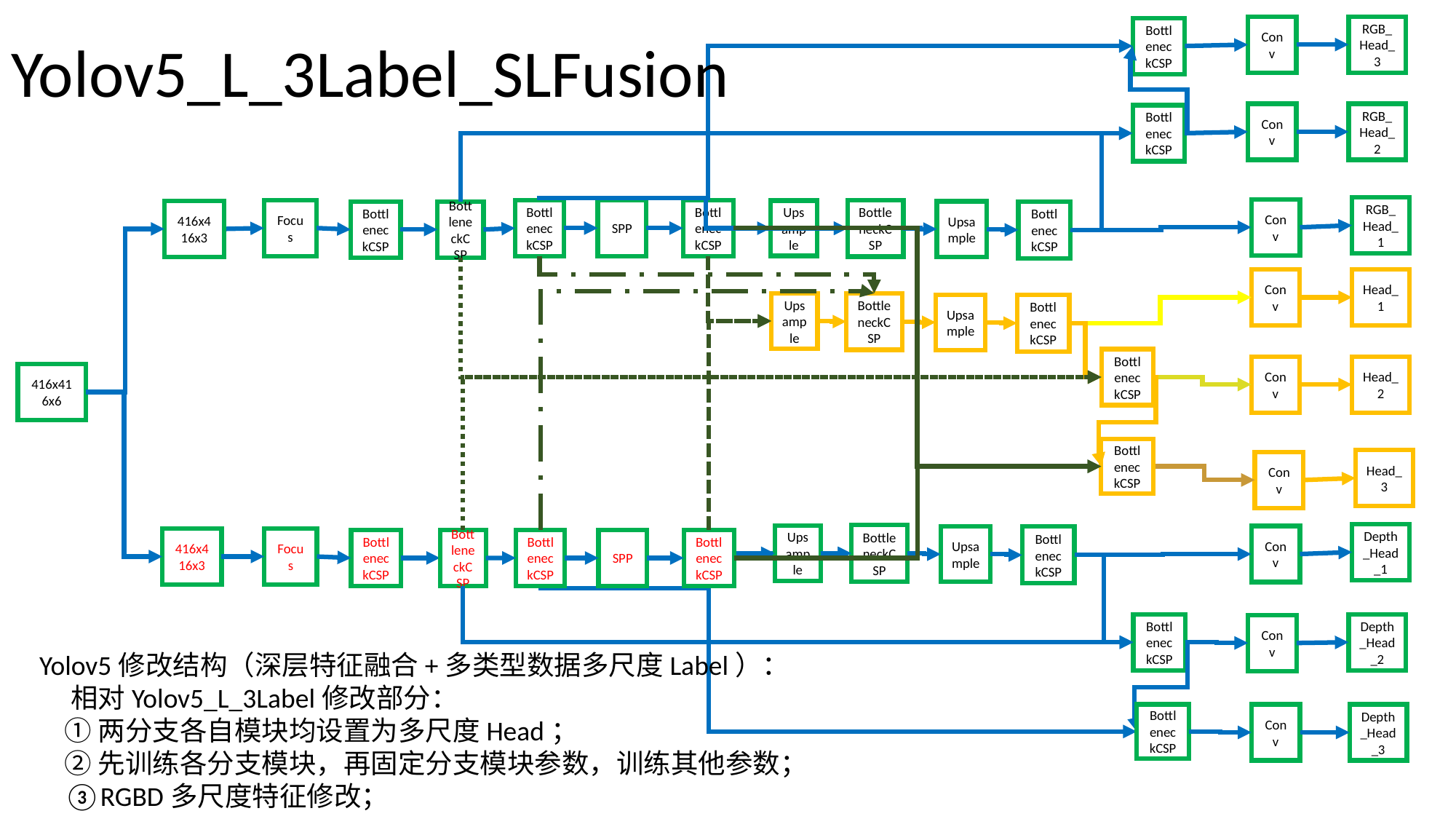

# Yolov5_L_3Label_SLFusion
Conv
RGB_Head_3
BottleneckCSP
Conv
RGB_Head_2
BottleneckCSP
RGB_Head_1
Conv
Focus
BottleneckCSP
SPP
BottleneckCSP
BottleneckCSP
Upsample
416x416x3
Upsample
BottleneckCSP
BottleneckCSP
BottleneckCSP
Conv
Head_1
Upsample
BottleneckCSP
Upsample
BottleneckCSP
BottleneckCSP
Conv
Head_2
416x416x6
BottleneckCSP
Head_3
Conv
Depth_Head_1
BottleneckCSP
Upsample
Conv
Upsample
BottleneckCSP
416x416x3
Focus
BottleneckCSP
BottleneckCSP
BottleneckCSP
SPP
BottleneckCSP
BottleneckCSP
Depth_Head_2
Conv
Yolov5修改结构（深层特征融合+多类型数据多尺度Label）：
    相对Yolov5_L_3Label修改部分：
    ①两分支各自模块均设置为多尺度Head；
    ②先训练各分支模块，再固定分支模块参数，训练其他参数；
    ③RGBD多尺度特征修改；
BottleneckCSP
Conv
Depth_Head_3